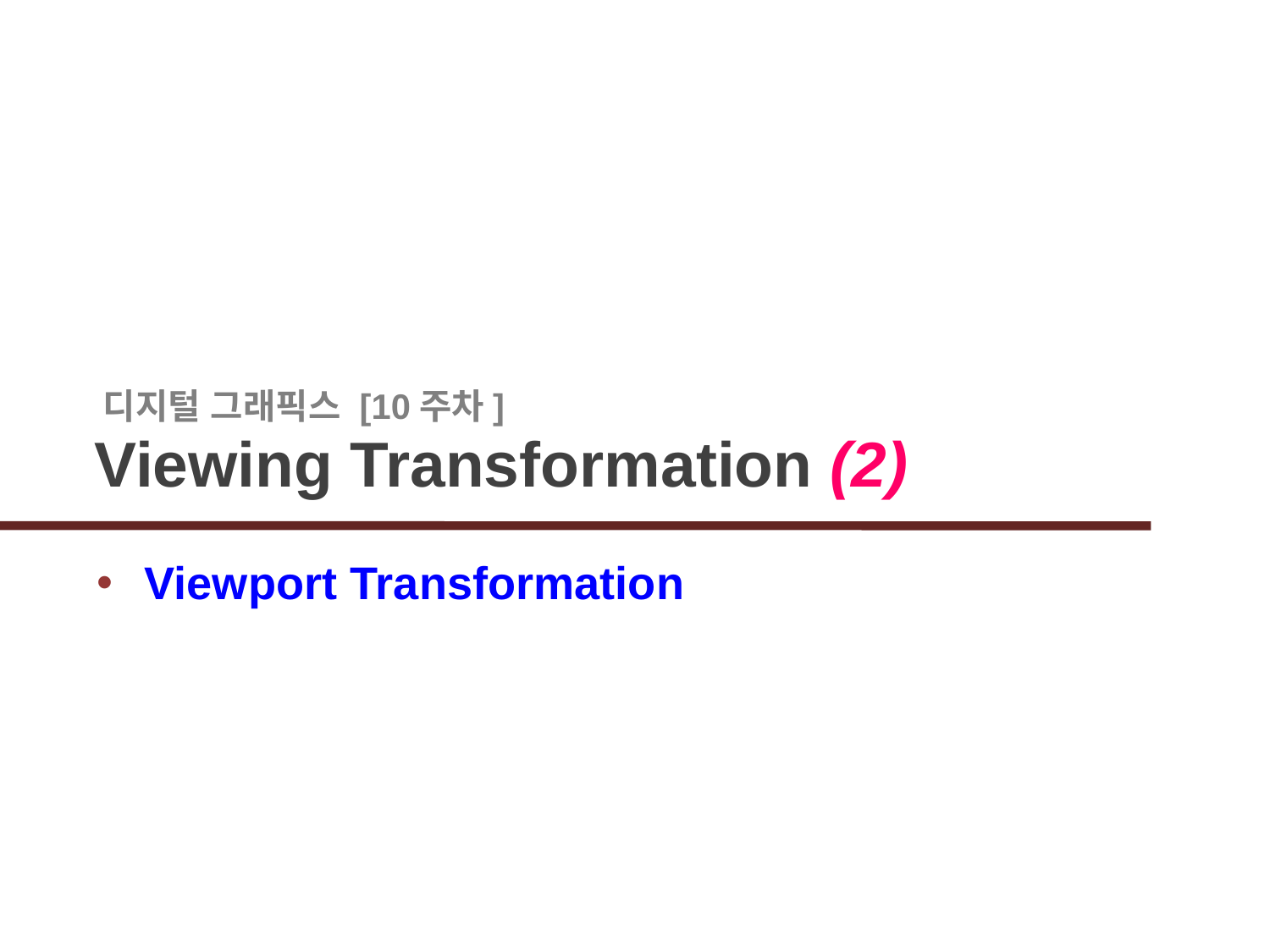

# Viewing Transformation (2)
디지털 그래픽스 [10주차]
Viewport Transformation